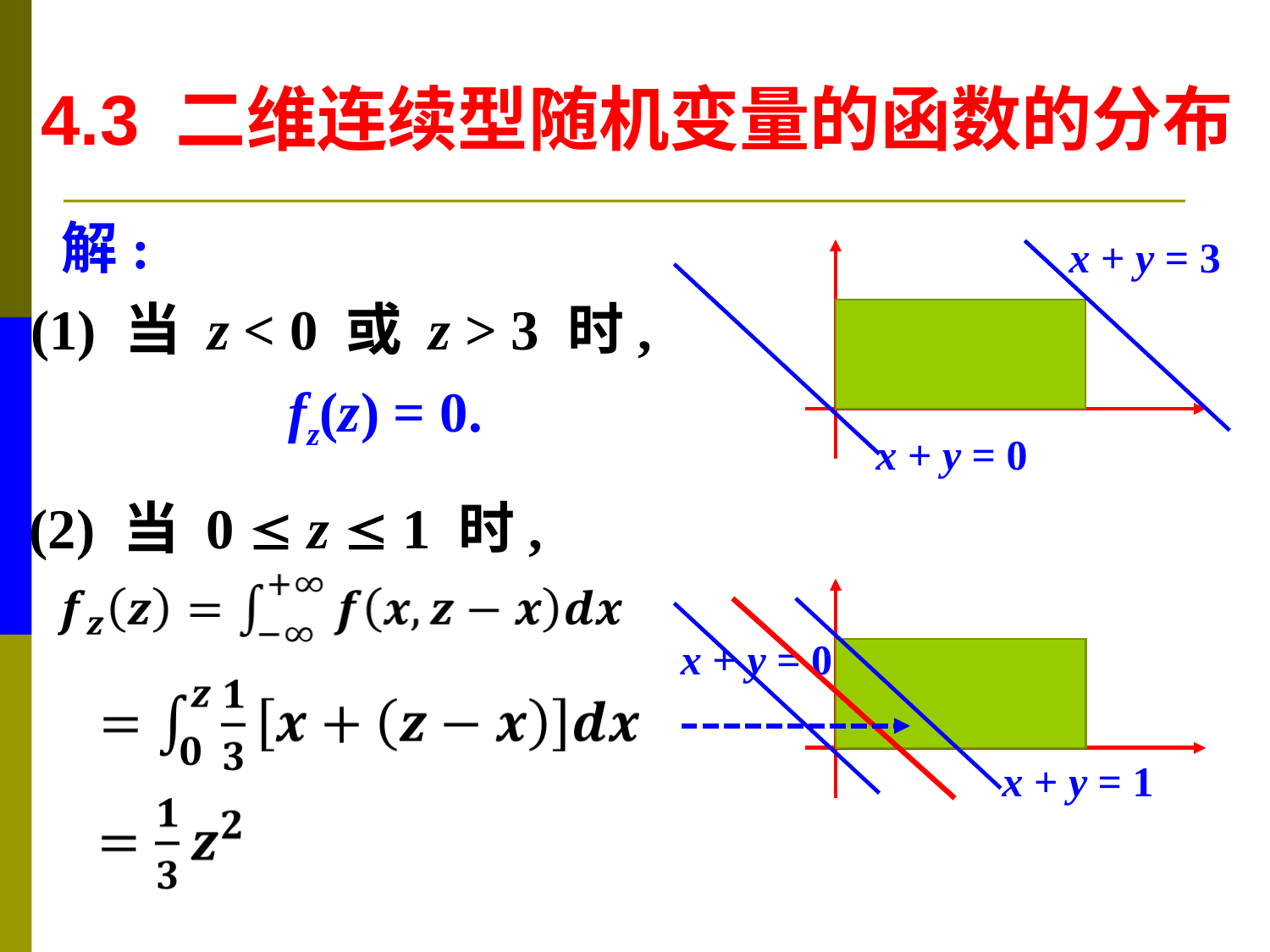

4.3 二维连续型随机变量的函数的分布
解:
 x + y = 3

 x + y = 0
(1) 当 z < 0 或 z > 3 时,
 fz(z) = 0.
(2) 当 0 ≤ z ≤ 1 时,

x + y = 0
x + y = 1